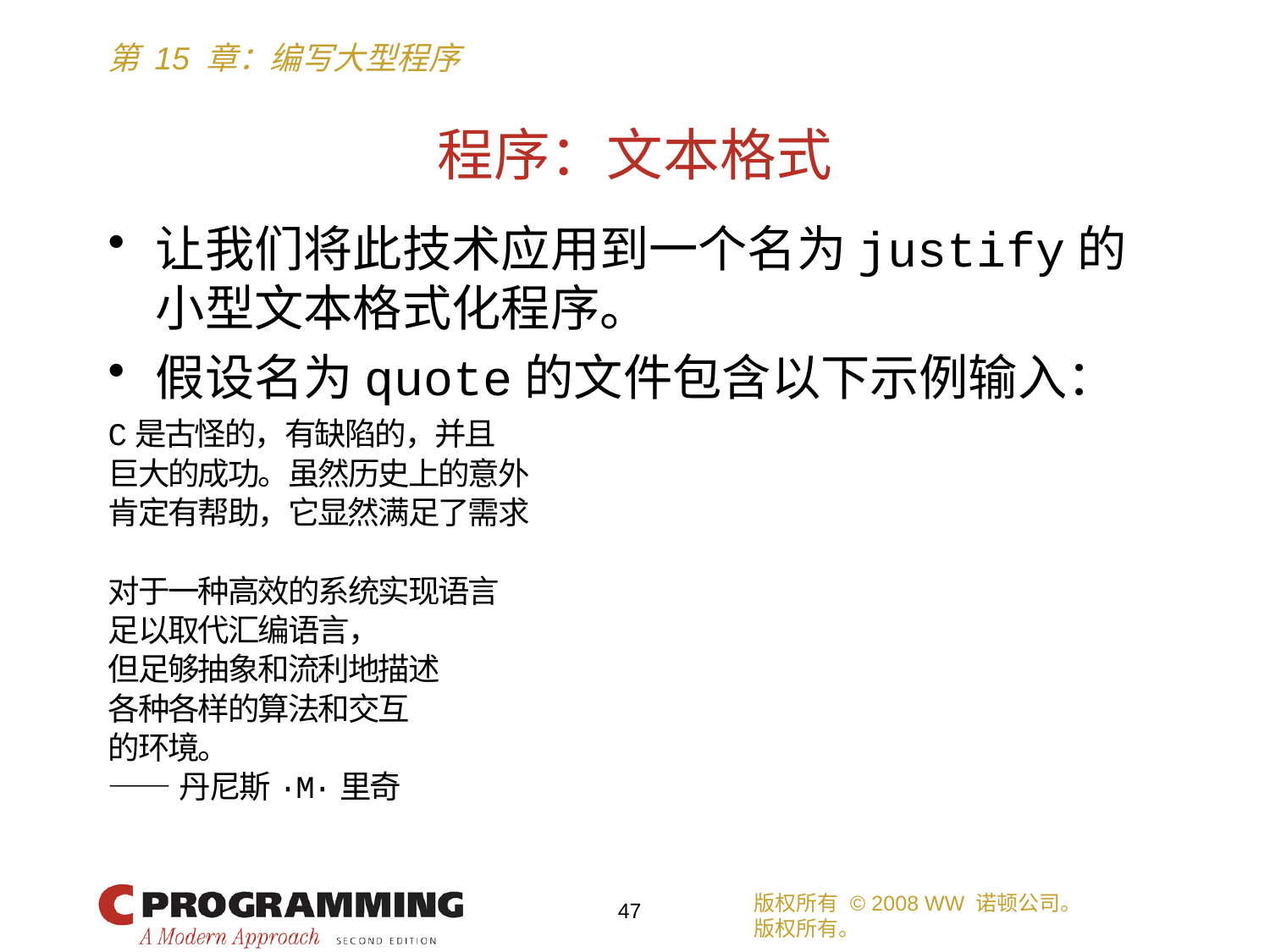

# 程序：文本格式
让我们将此技术应用到一个名为justify的小型文本格式化程序。
假设名为quote的文件包含以下示例输入：
C是古怪的，有缺陷的，并且
巨大的成功。虽然历史上的意外
肯定有帮助，它显然满足了需求

对于一种高效的系统实现语言
足以取代汇编语言，
但足够抽象和流利地描述
各种各样的算法和交互
的环境。
——丹尼斯·M·里奇
版权所有 © 2008 WW 诺顿公司。
版权所有。
47